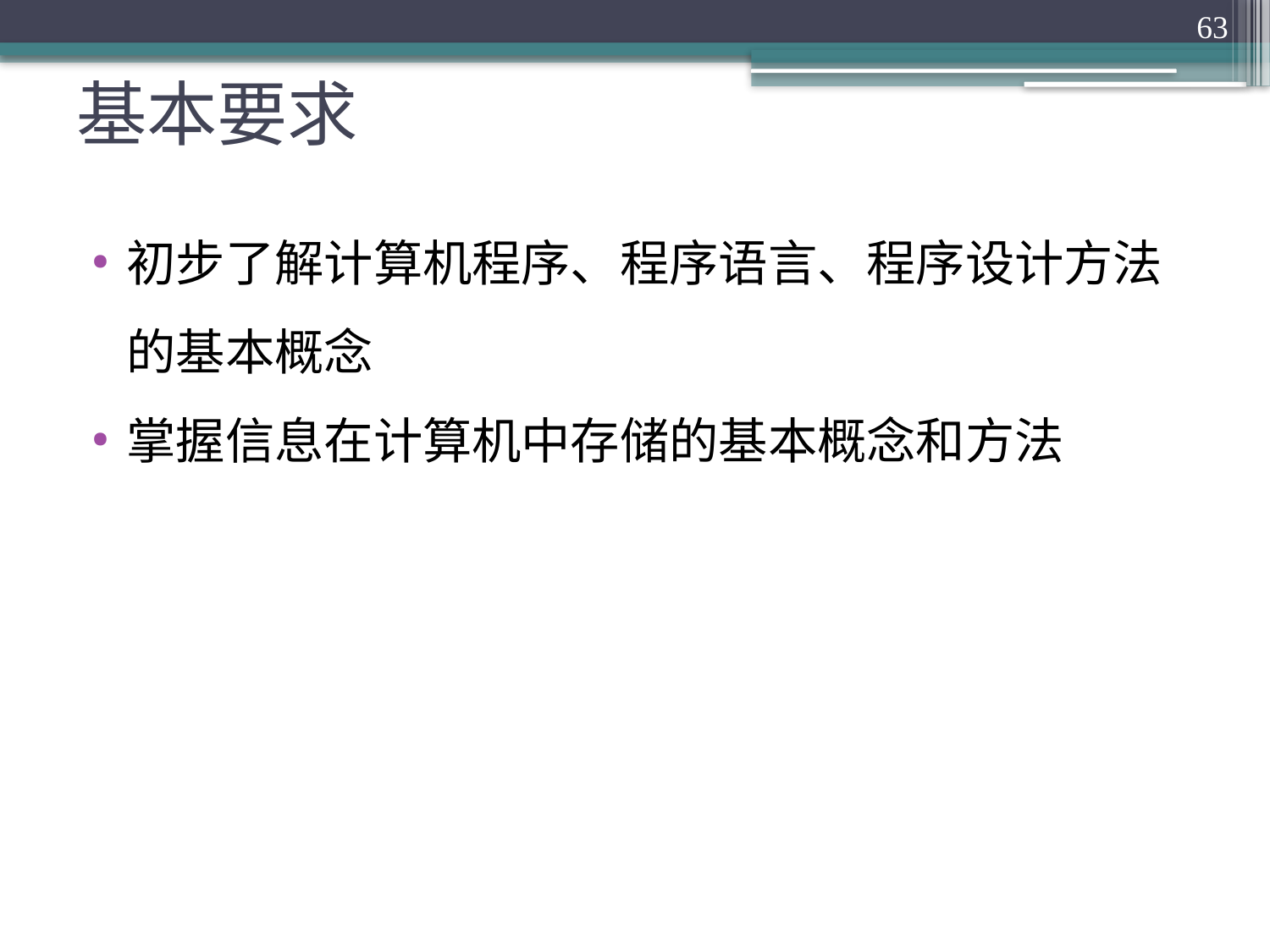

63
# 基本要求
初步了解计算机程序、程序语言、程序设计方法的基本概念
掌握信息在计算机中存储的基本概念和方法